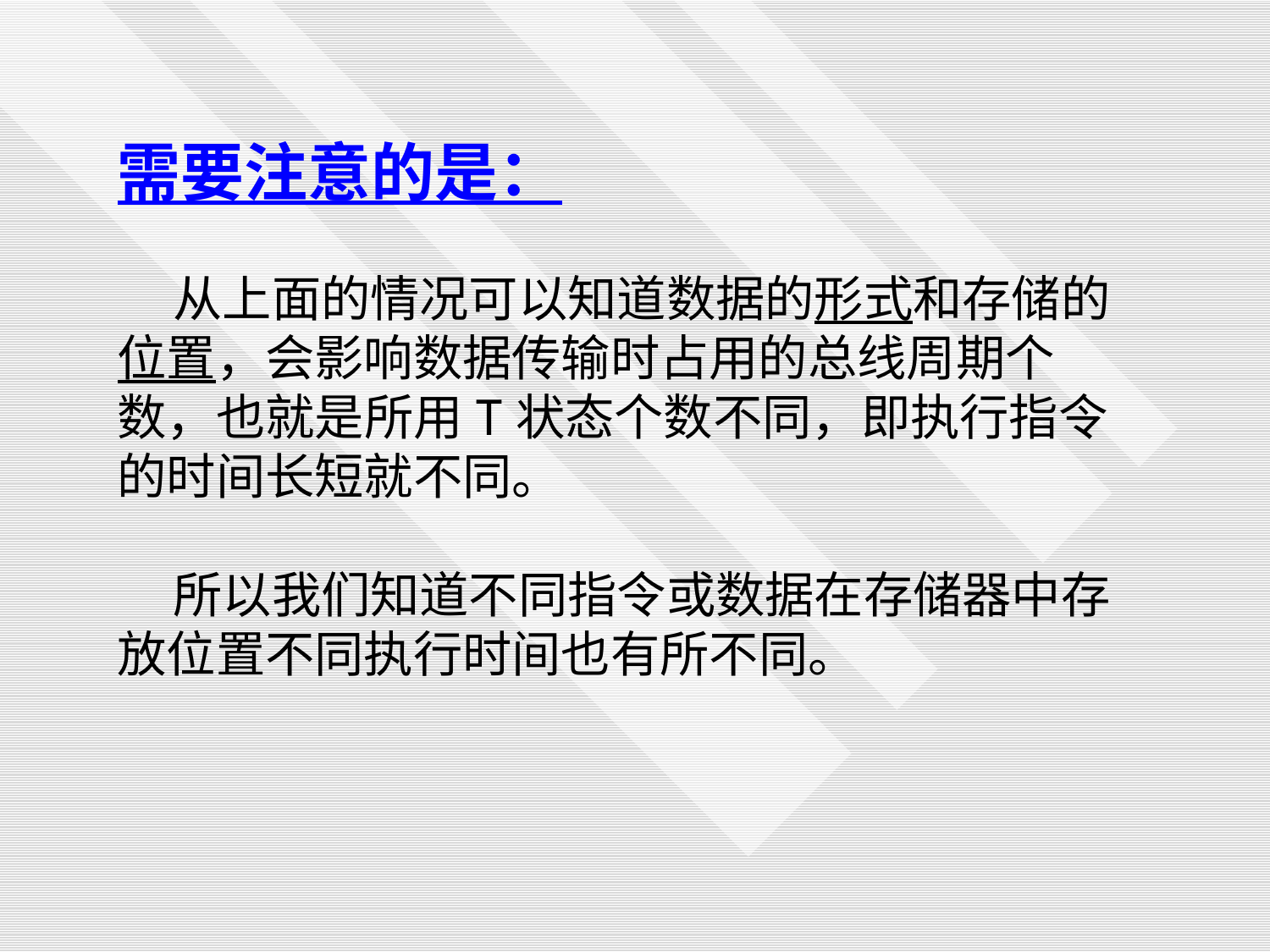

需要注意的是：

    从上面的情况可以知道数据的形式和存储的位置，会影响数据传输时占用的总线周期个数，也就是所用T状态个数不同，即执行指令的时间长短就不同。

    所以我们知道不同指令或数据在存储器中存放位置不同执行时间也有所不同。